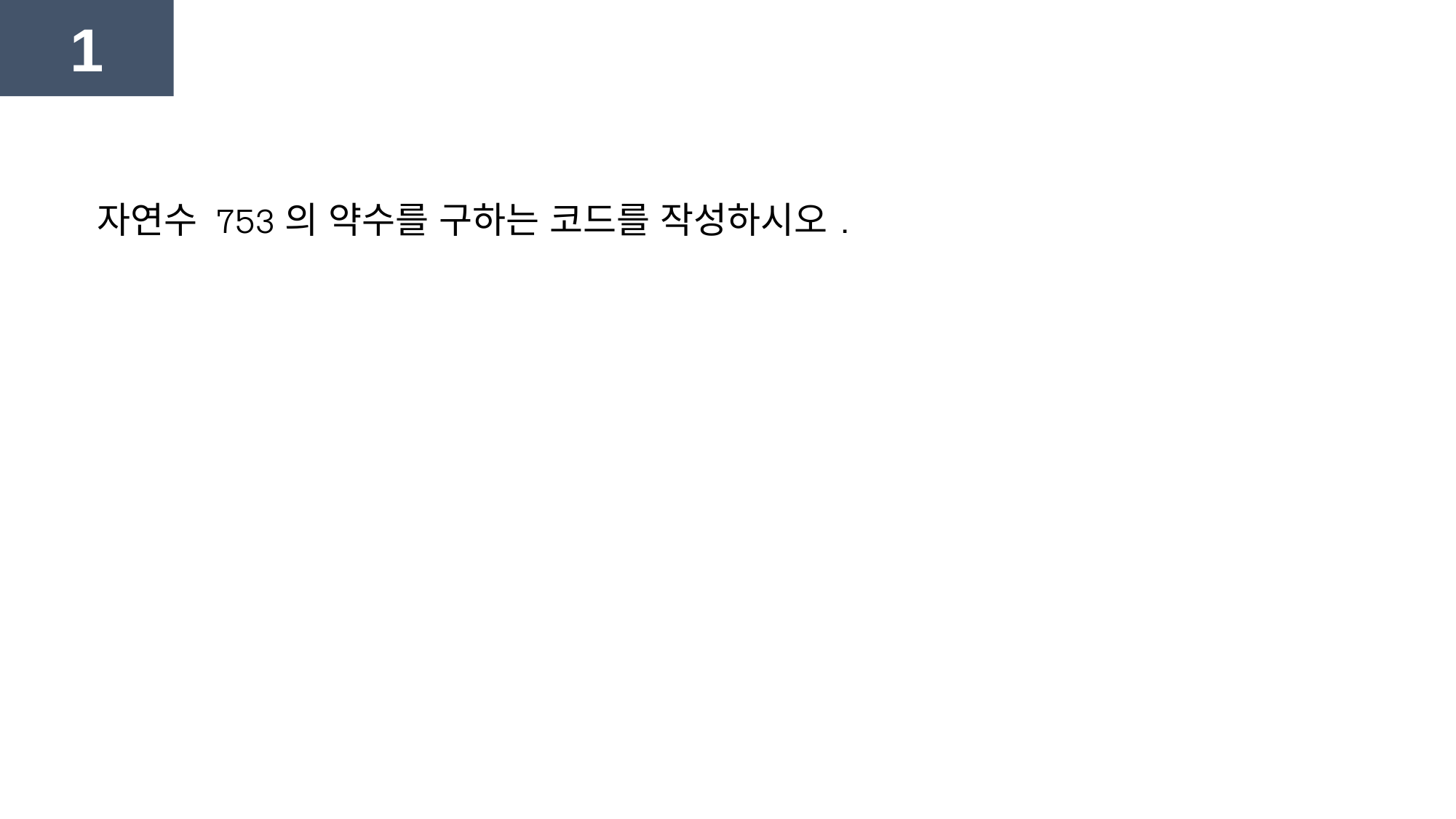

1
자연수 753의 약수를 구하는 코드를 작성하시오.